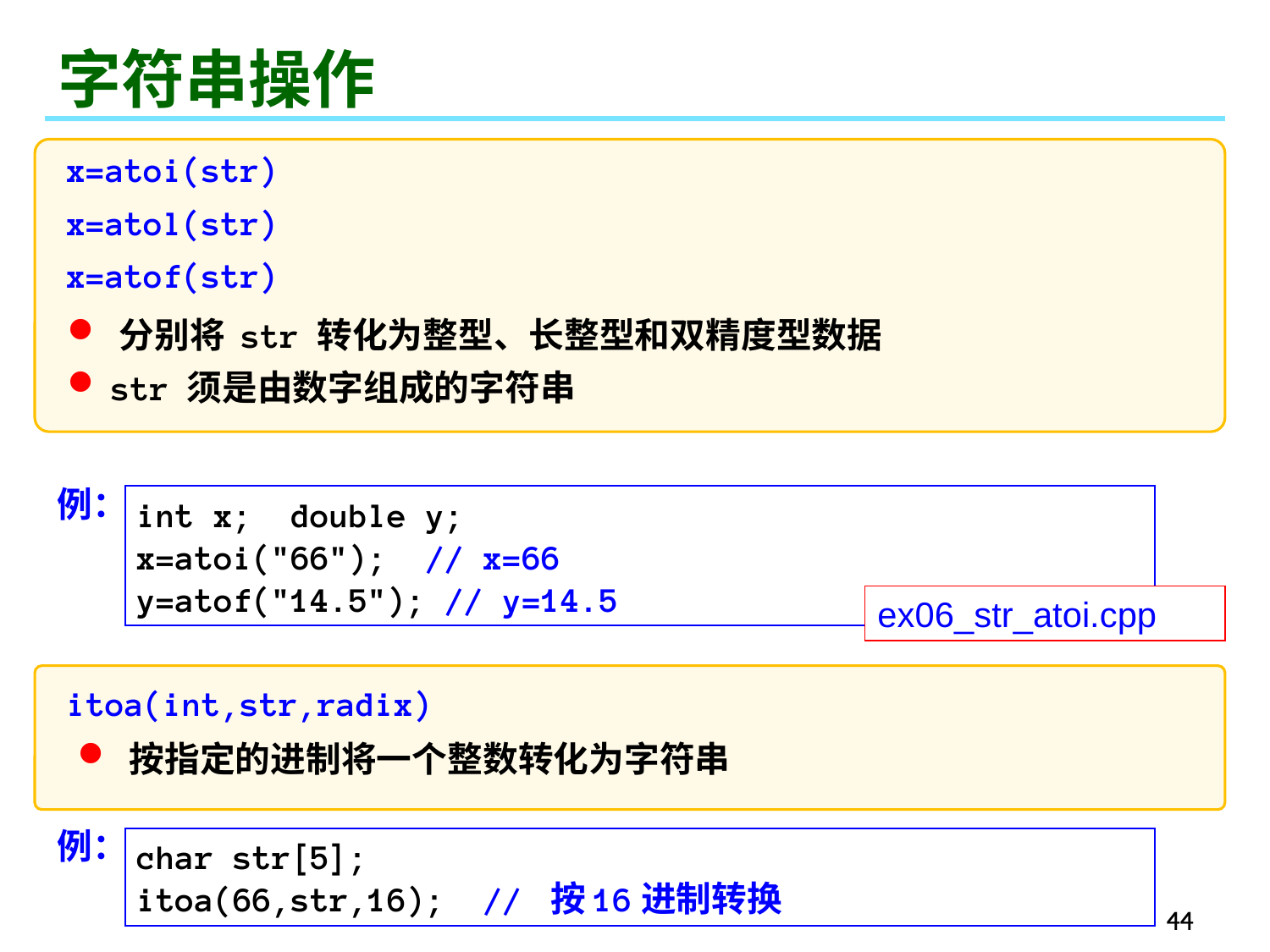

# 字符串操作

x=atoi(str)
x=atol(str)
x=atof(str)
 分别将 str 转化为整型、长整型和双精度型数据
 str 须是由数字组成的字符串
例：
int x;  double y;
x=atoi("66");  // x=66
y=atof("14.5"); // y=14.5
ex06_str_atoi.cpp

itoa(int,str,radix)
 按指定的进制将一个整数转化为字符串
例：
char str[5];
itoa(66,str,16);  // 按16进制转换
44